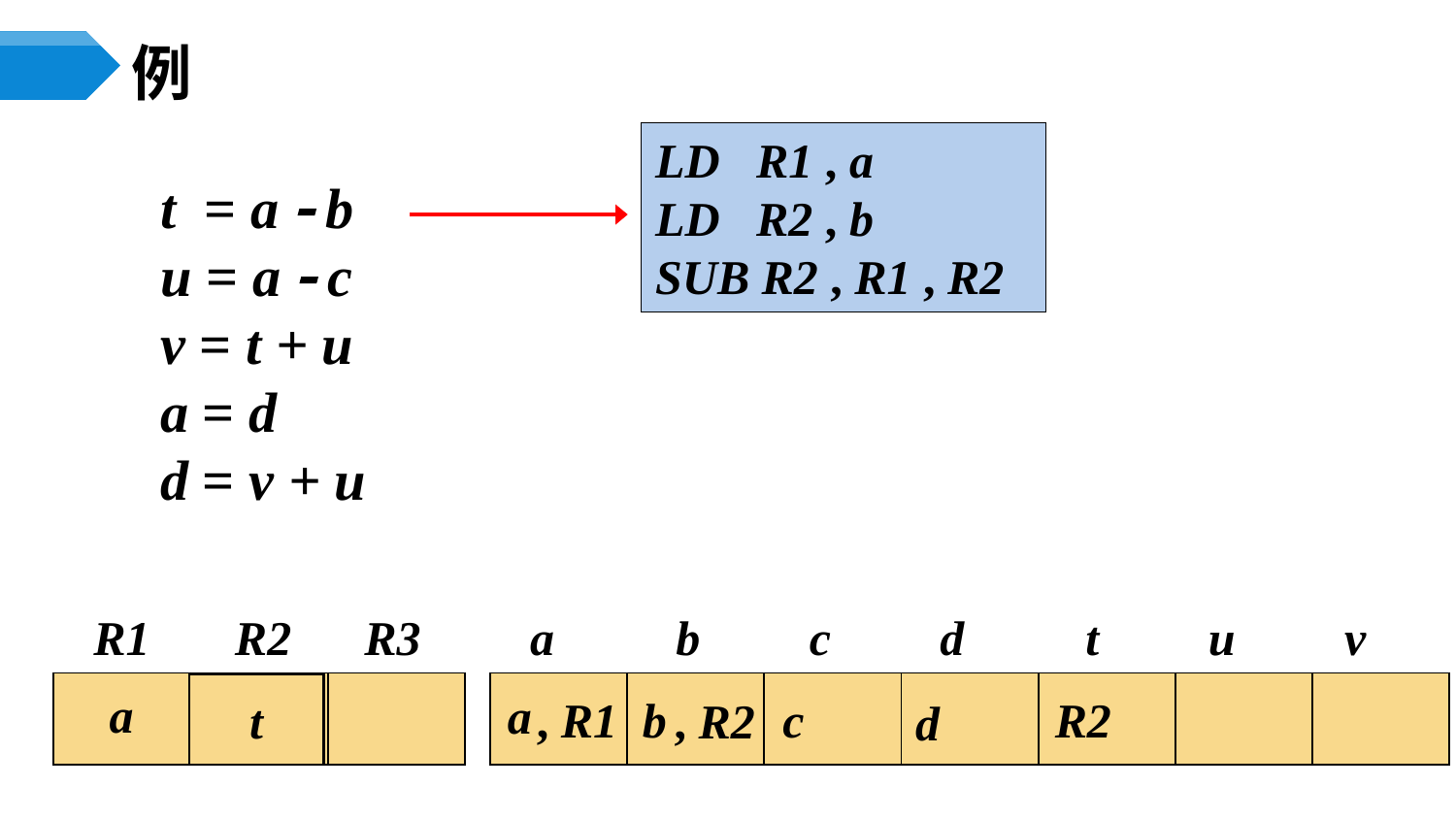

# 例
LD   R1 , a
LD   R2 , b
SUB R2 , R1 , R2
t  = a − b
u = a − c
v = t + u
a = d
d = v + u

   R1       R2      R3         a          b         c         d          t         u         v
|  |  |  |
| --- | --- | --- |
|  |  |  |  |  |  |  |
| --- | --- | --- | --- | --- | --- | --- |
t
a
b
a
c
R2
b
, R1
, R2
d